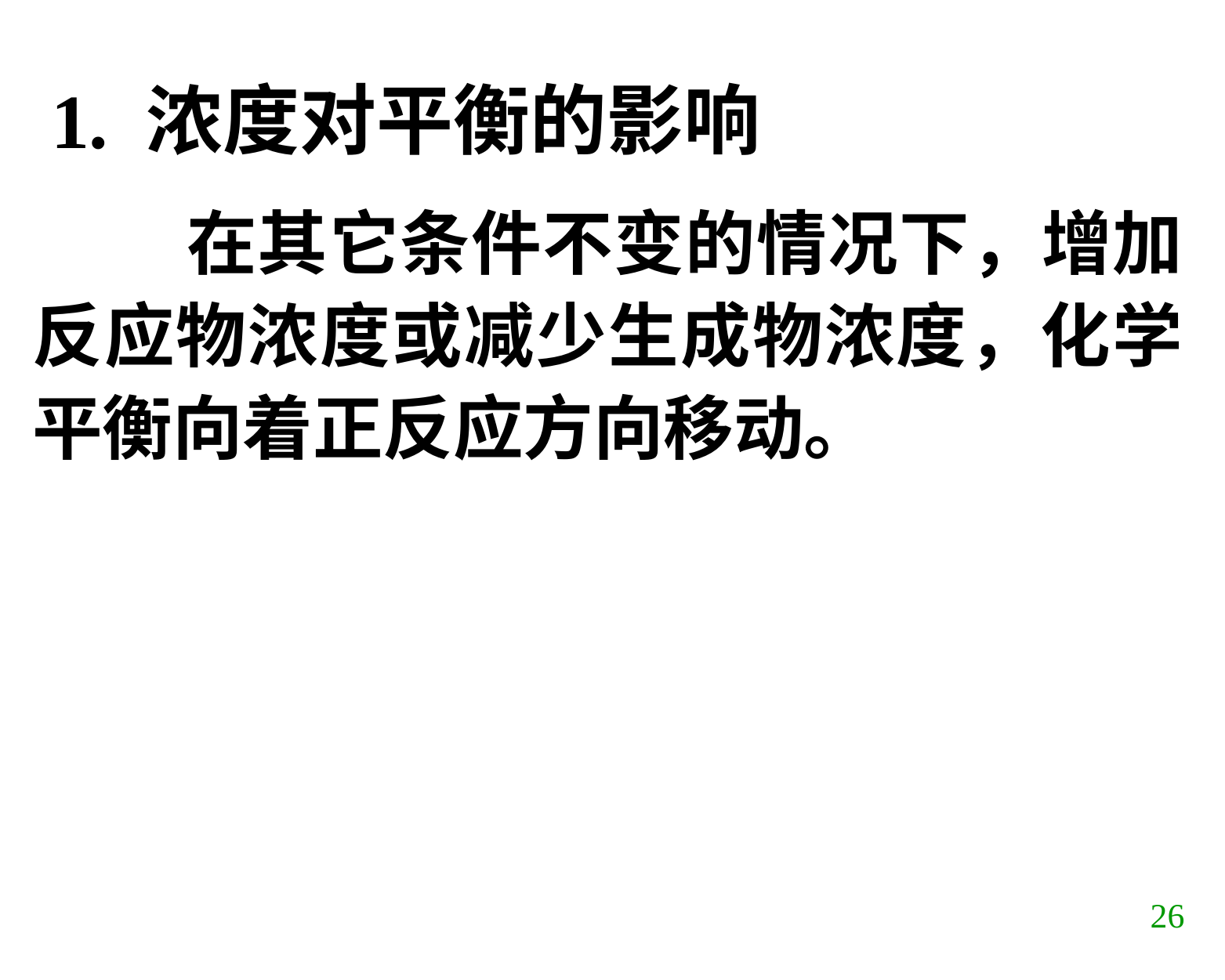

# 1. 浓度对平衡的影响
        在其它条件不变的情况下，增加反应物浓度或减少生成物浓度，化学平衡向着正反应方向移动。
26